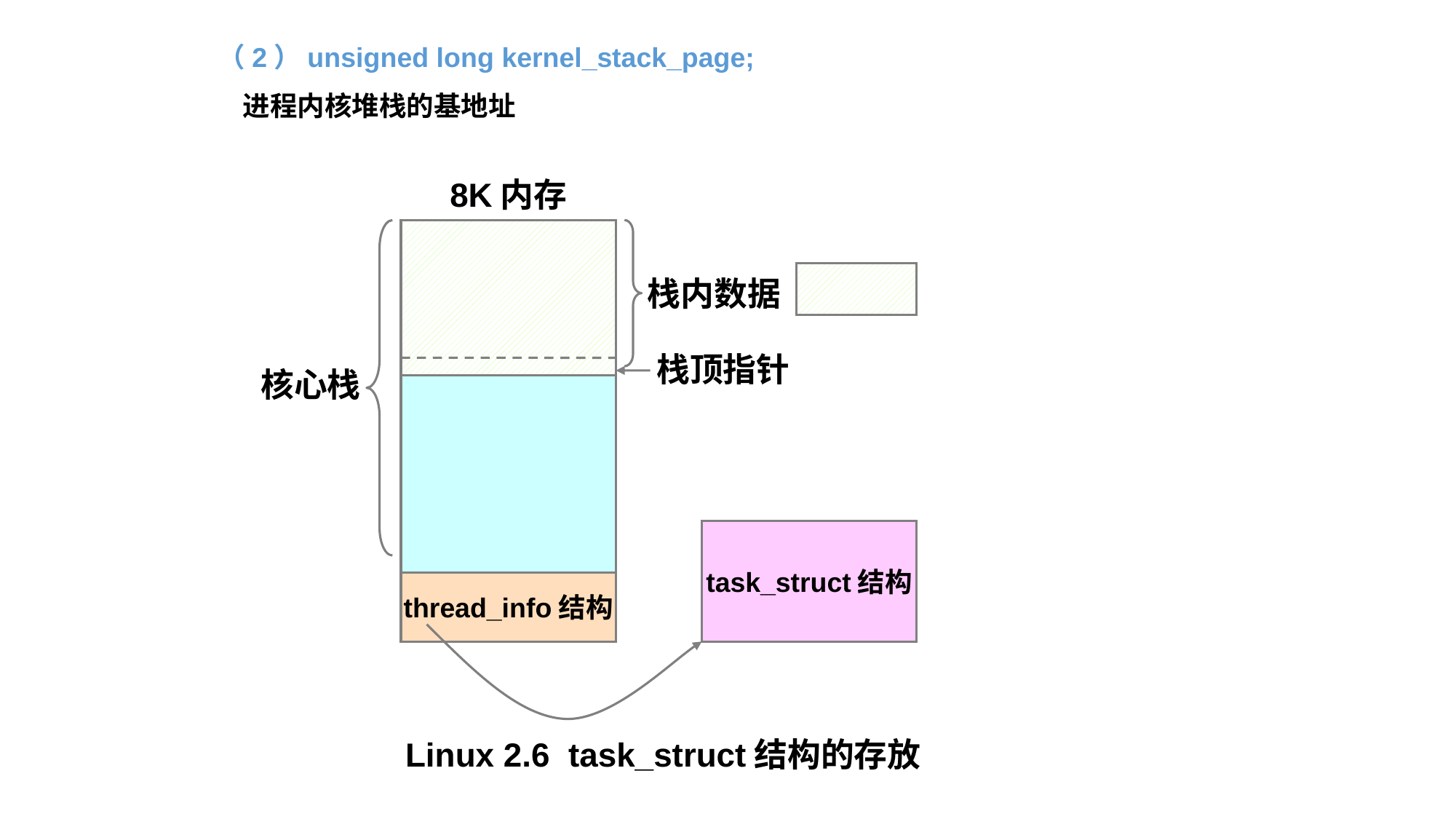

（2）unsigned long kernel_stack_page;
     进程内核堆栈的基地址
8K内存

栈内数据
栈顶指针

核心栈

task_struct结构
thread_info结构

Linux 2.6  task_struct结构的存放